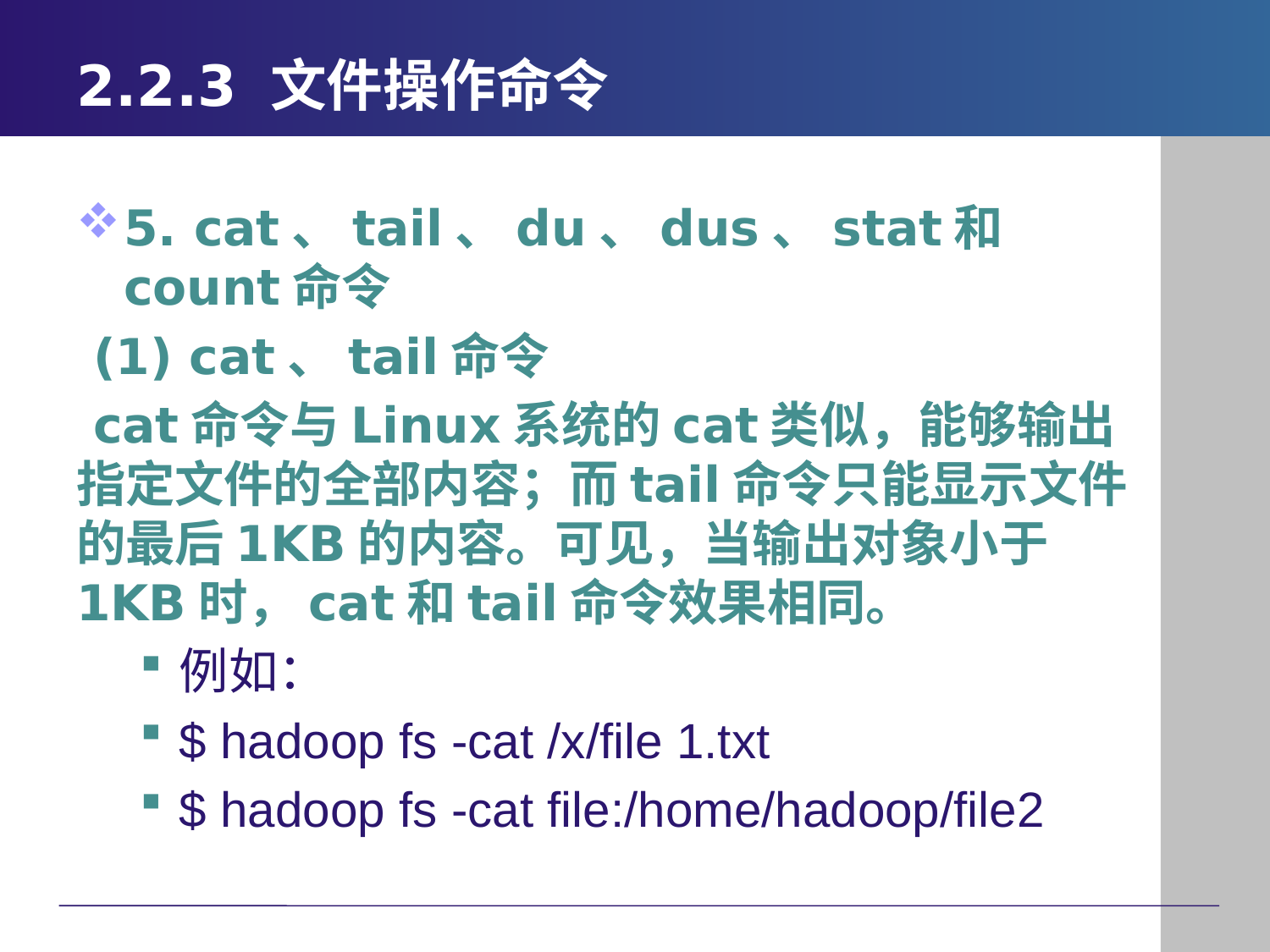

# 2.2.3 文件操作命令
5. cat、tail、du、dus、stat和count命令
 (1) cat、tail命令
 cat命令与Linux系统的cat类似，能够输出指定文件的全部内容；而tail命令只能显示文件的最后1KB的内容。可见，当输出对象小于1KB时，cat和tail命令效果相同。
例如：
$ hadoop fs -cat /x/file 1.txt
$ hadoop fs -cat file:/home/hadoop/file2